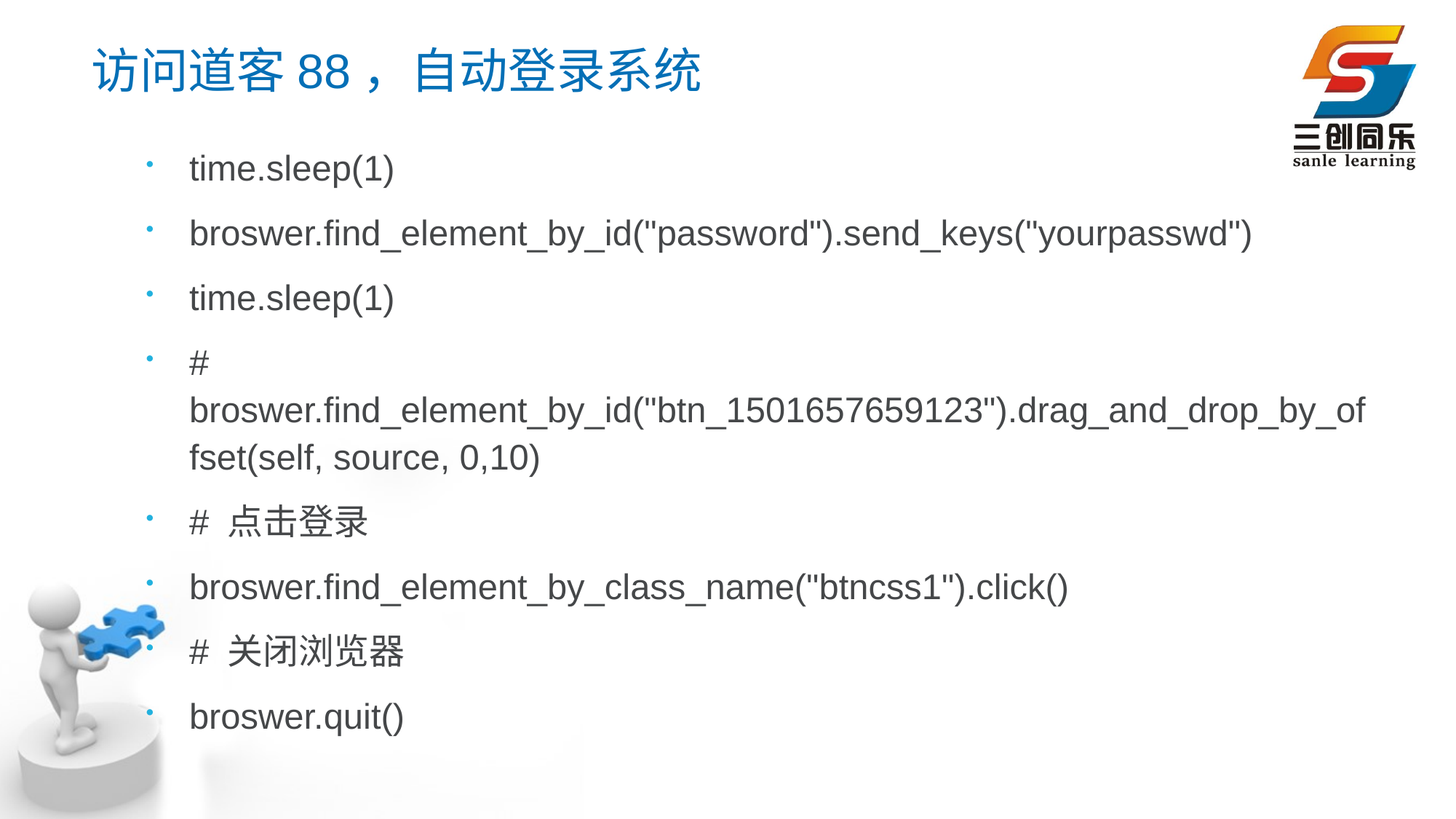

# 访问道客88，自动登录系统
time.sleep(1)
broswer.find_element_by_id("password").send_keys("yourpasswd")
time.sleep(1)
# broswer.find_element_by_id("btn_1501657659123").drag_and_drop_by_offset(self, source, 0,10)
# 点击登录
broswer.find_element_by_class_name("btncss1").click()
# 关闭浏览器
broswer.quit()